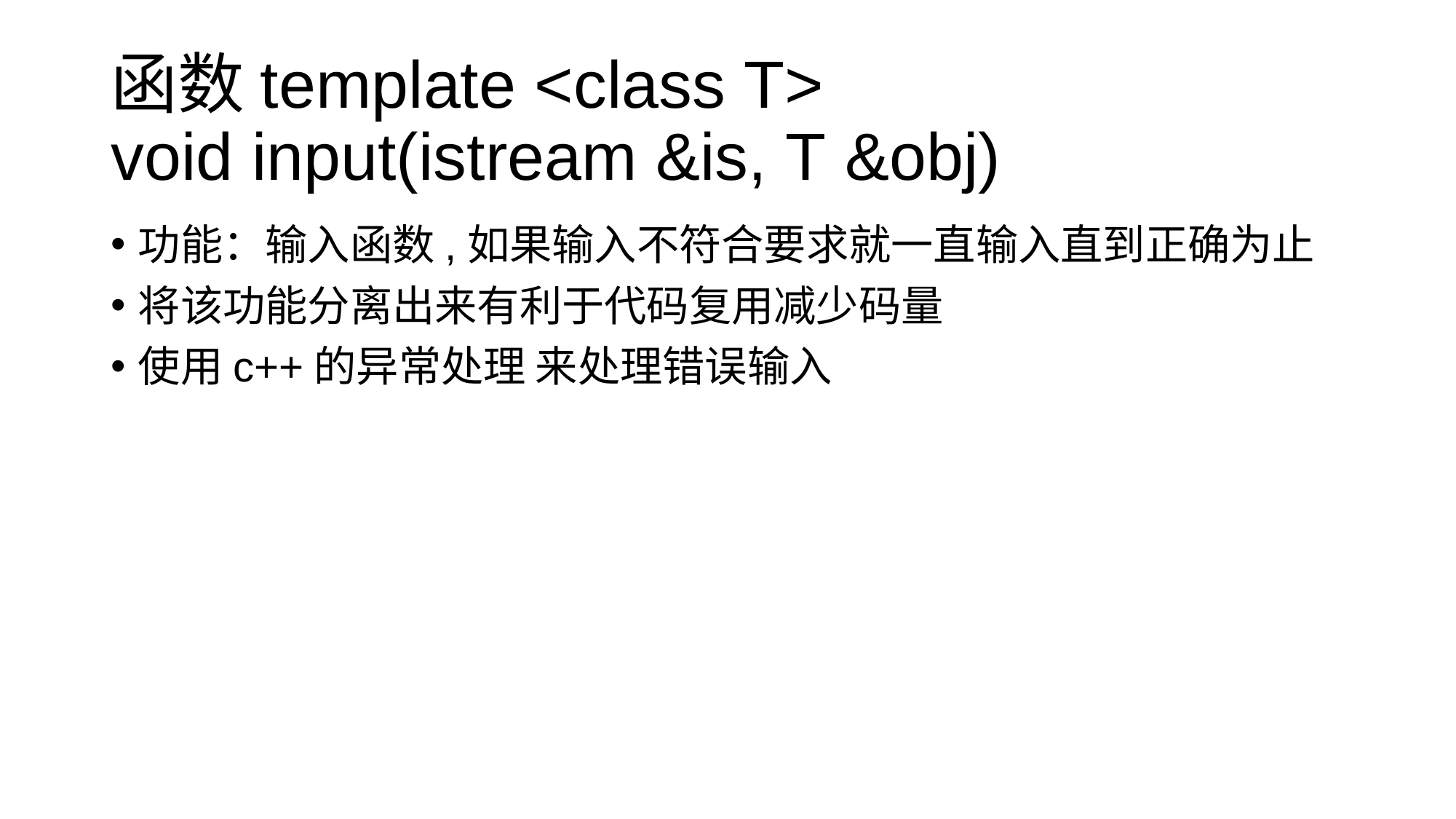

# 函数template <class T> void input(istream &is, T &obj)
功能：输入函数,如果输入不符合要求就一直输入直到正确为止
将该功能分离出来有利于代码复用减少码量
使用c++的异常处理 来处理错误输入